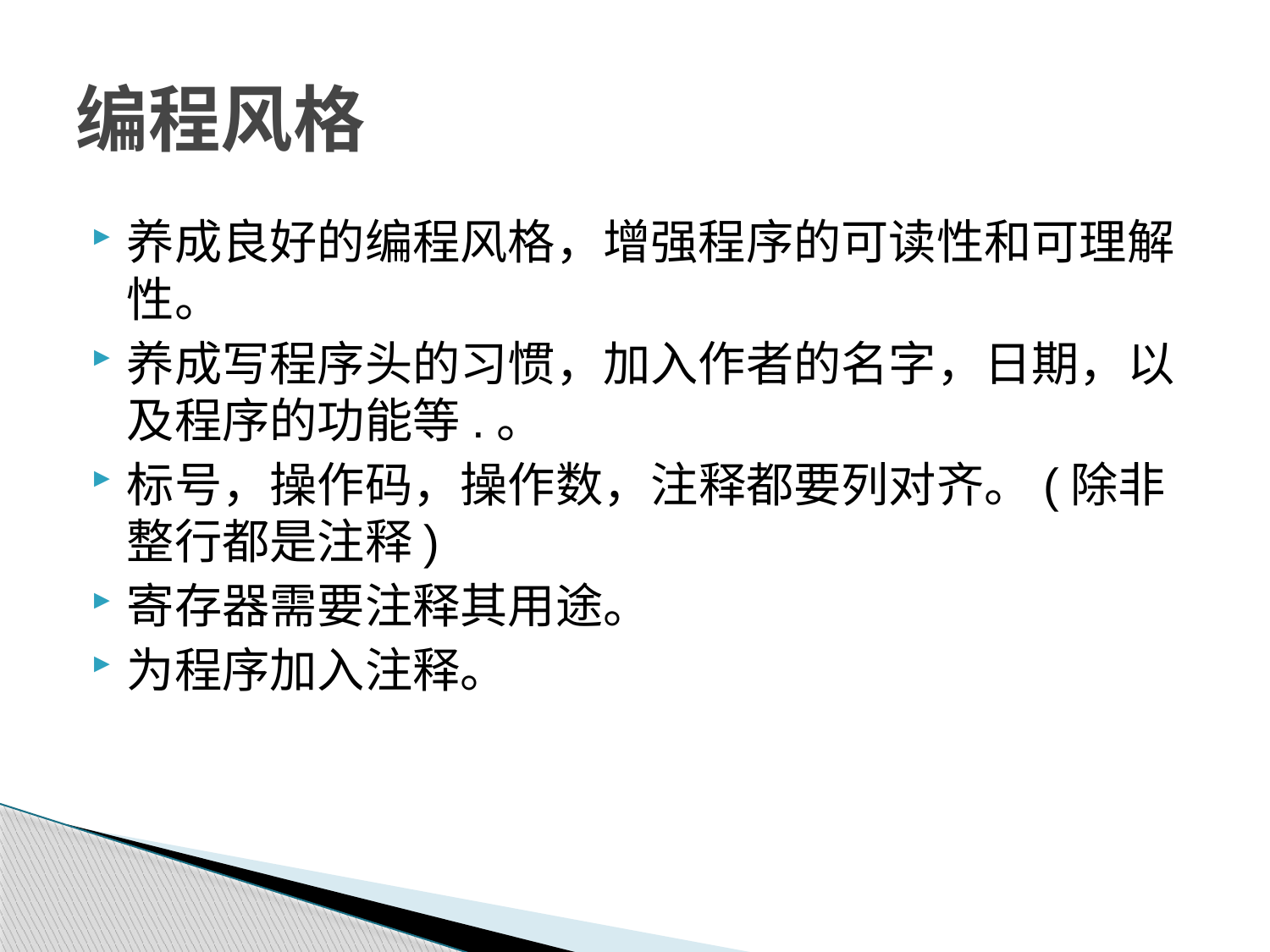

# 编程风格
养成良好的编程风格，增强程序的可读性和可理解性。
养成写程序头的习惯，加入作者的名字，日期，以及程序的功能等.。
标号，操作码，操作数，注释都要列对齐。(除非整行都是注释)
寄存器需要注释其用途。
为程序加入注释。